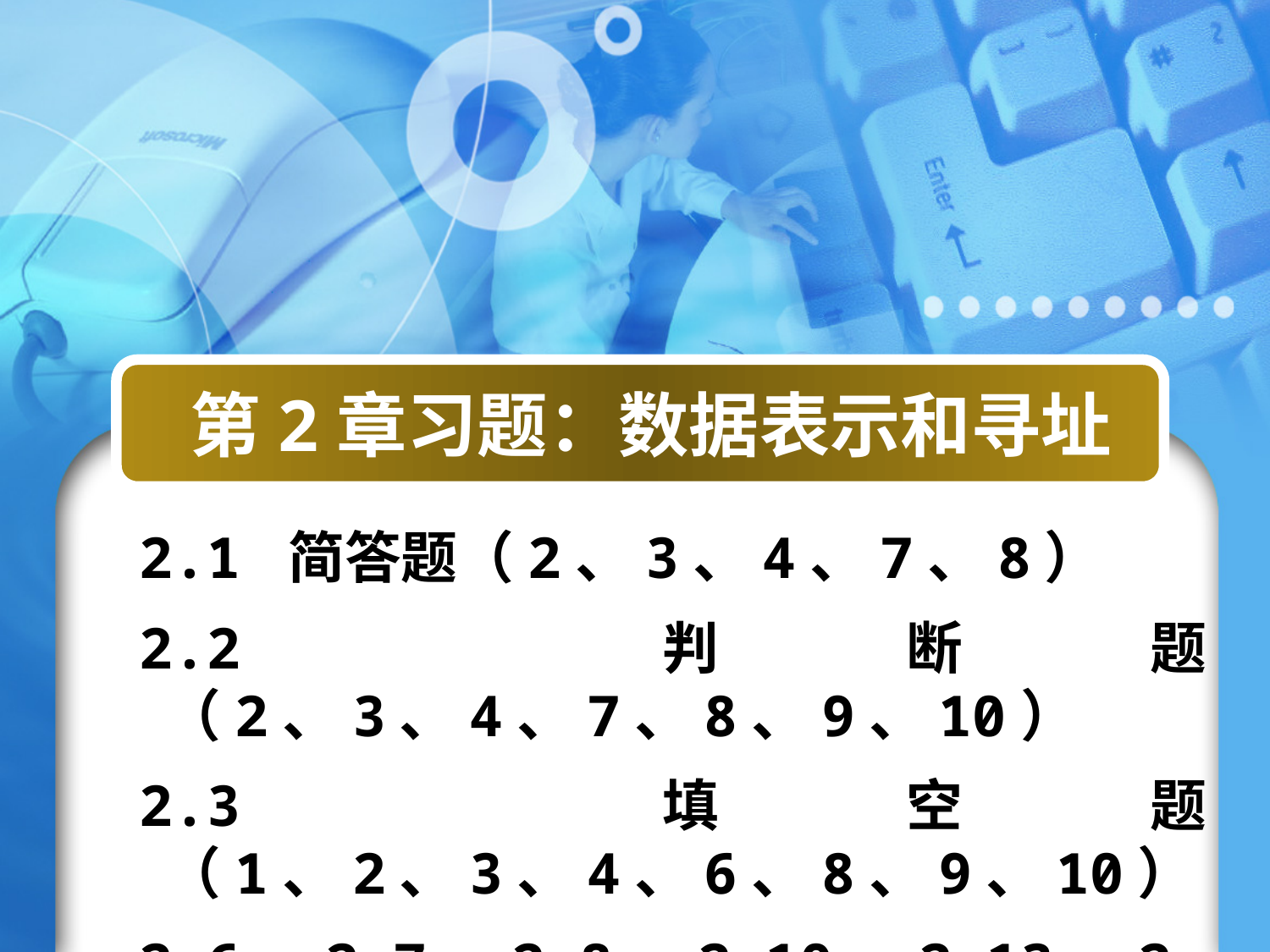

第2章习题：数据表示和寻址
2.1 简答题（2、3、4、7、8）
2.2 判断题（2、3、4、7、8、9、10）
2.3 填空题（1、2、3、4、6、8、9、10）
2.6、2.7、2.8、2.10、2.13、2.15、2.17